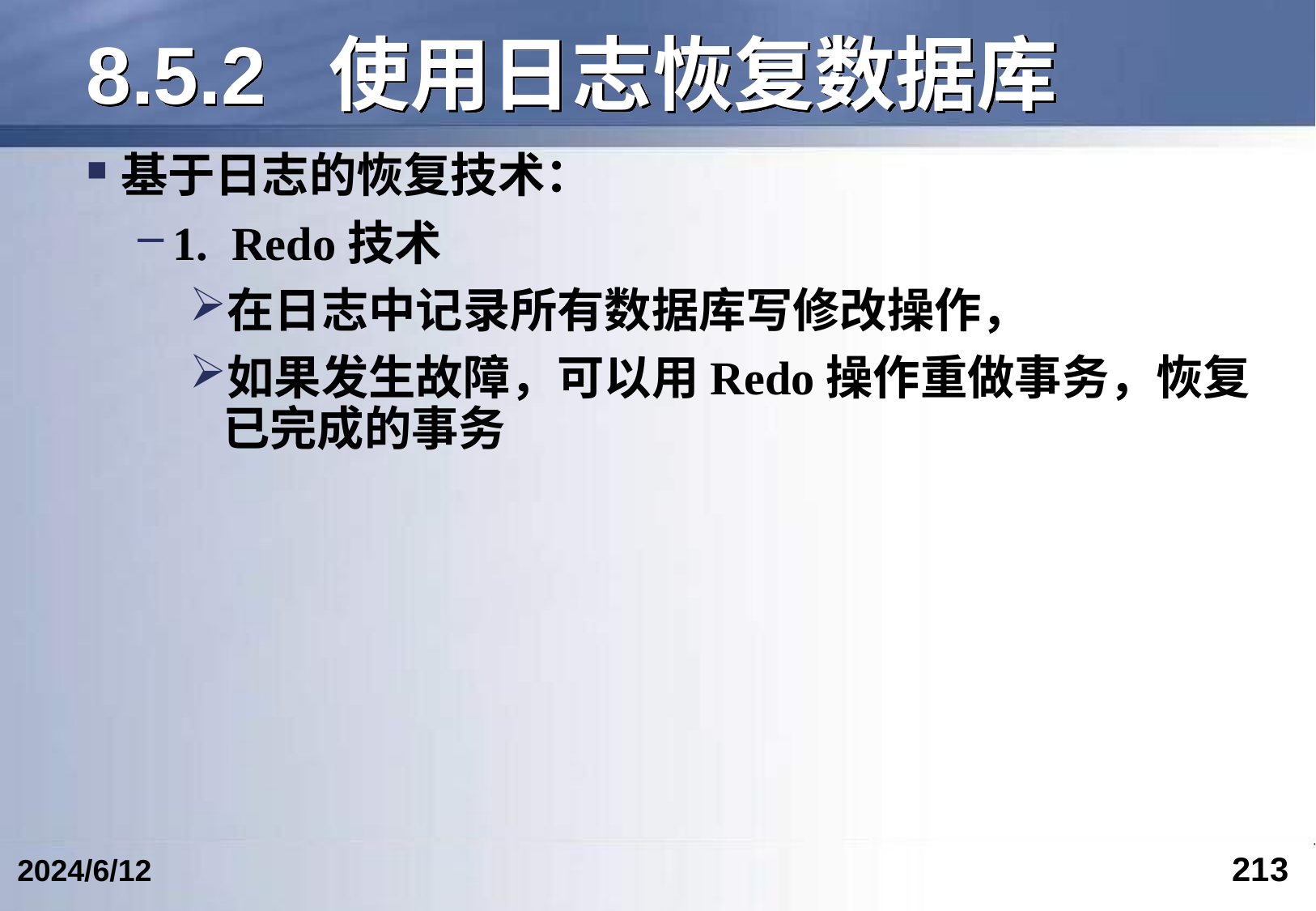

# 8.5.2	使用日志恢复数据库
基于日志的恢复技术：
1.  Redo技术
在日志中记录所有数据库写修改操作，
如果发生故障，可以用Redo操作重做事务，恢复已完成的事务
213
2024/6/12